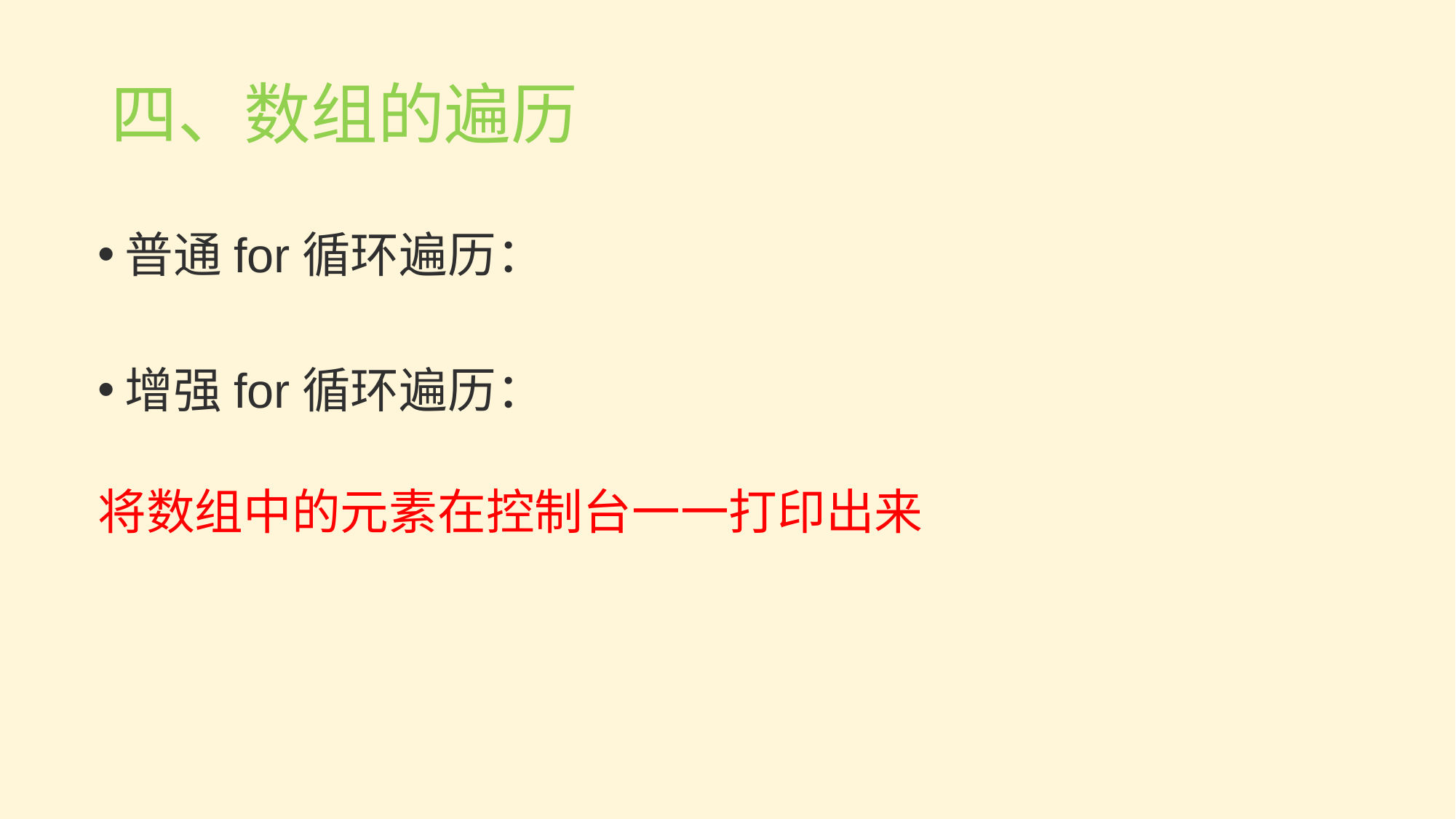

四、数组的遍历
普通for循环遍历：

增强for循环遍历：

将数组中的元素在控制台一一打印出来